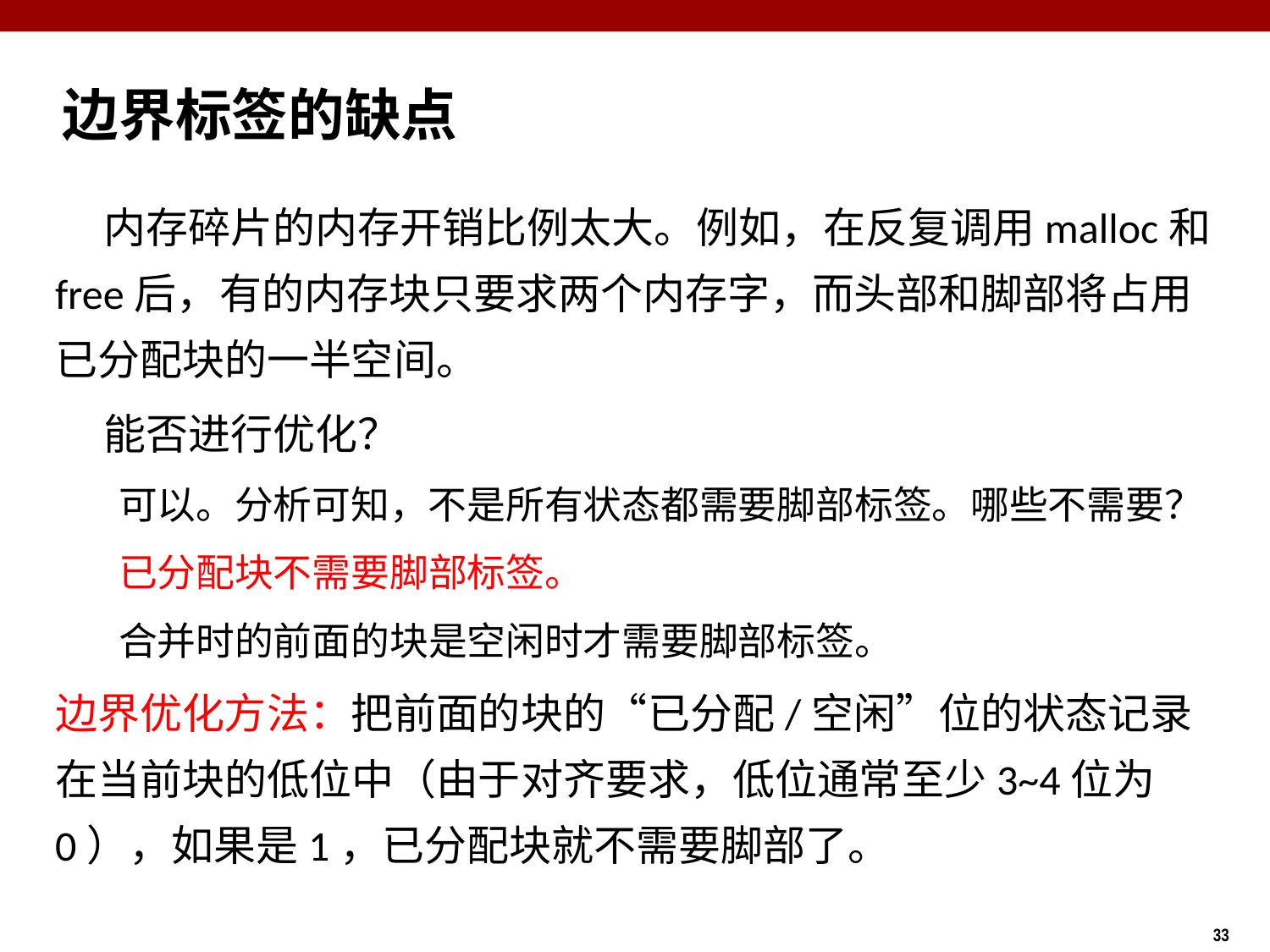

# 边界标签的缺点
    内存碎片的内存开销比例太大。例如，在反复调用malloc和free后，有的内存块只要求两个内存字，而头部和脚部将占用已分配块的一半空间。
    能否进行优化？
可以。分析可知，不是所有状态都需要脚部标签。哪些不需要？
已分配块不需要脚部标签。
合并时的前面的块是空闲时才需要脚部标签。
边界优化方法：把前面的块的“已分配/空闲”位的状态记录在当前块的低位中（由于对齐要求，低位通常至少3~4位为0），如果是1，已分配块就不需要脚部了。